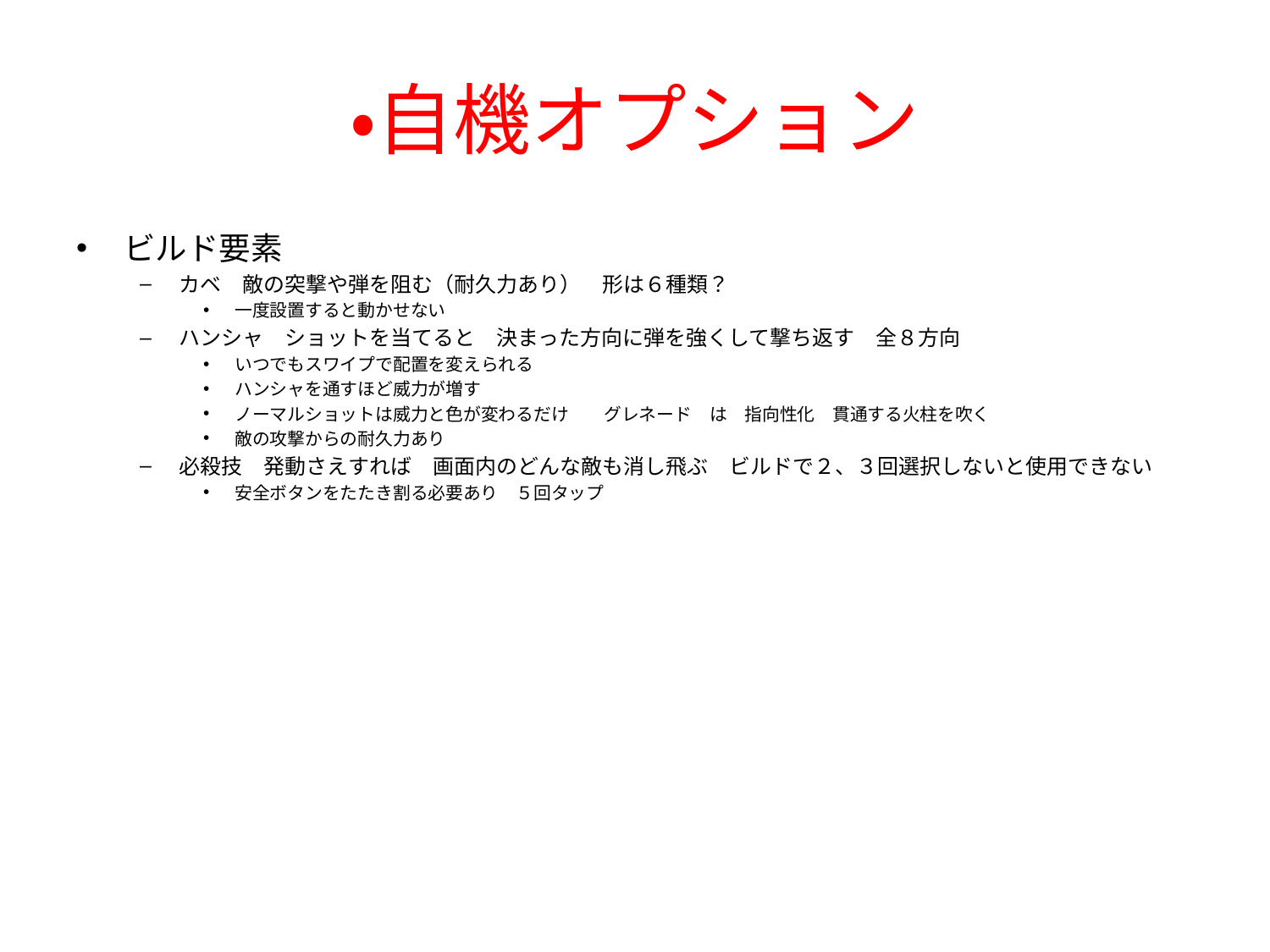

# ・自機オプション
ビルド要素
カベ　敵の突撃や弾を阻む（耐久力あり）　形は６種類？
一度設置すると動かせない
ハンシャ　ショットを当てると　決まった方向に弾を強くして撃ち返す　全８方向
いつでもスワイプで配置を変えられる
ハンシャを通すほど威力が増す
ノーマルショットは威力と色が変わるだけ　　グレネード　は　指向性化　貫通する火柱を吹く
敵の攻撃からの耐久力あり
必殺技　発動さえすれば　画面内のどんな敵も消し飛ぶ　ビルドで２、３回選択しないと使用できない
安全ボタンをたたき割る必要あり　５回タップ